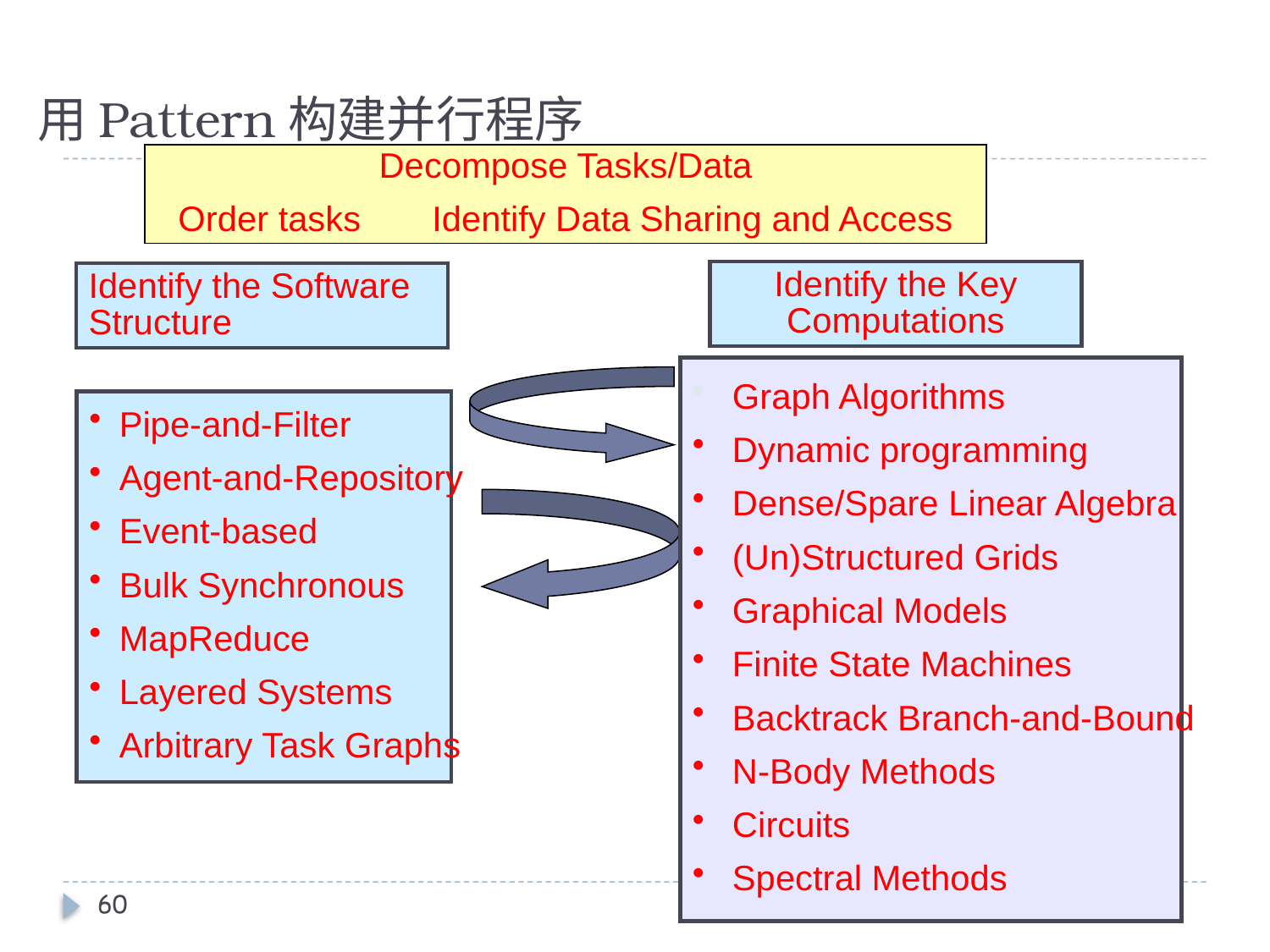

# 用Pattern构建并行程序
Decompose Tasks/Data
Order tasks	Identify Data Sharing and Access
Identify the Key Computations
Identify the Software Structure
 Graph Algorithms
 Dynamic programming
 Dense/Spare Linear Algebra
 (Un)Structured Grids
 Graphical Models
 Finite State Machines
 Backtrack Branch-and-Bound
 N-Body Methods
 Circuits
 Spectral Methods

Pipe-and-Filter
Agent-and-Repository
Event-based
Bulk Synchronous
MapReduce
Layered Systems
Arbitrary Task Graphs

60